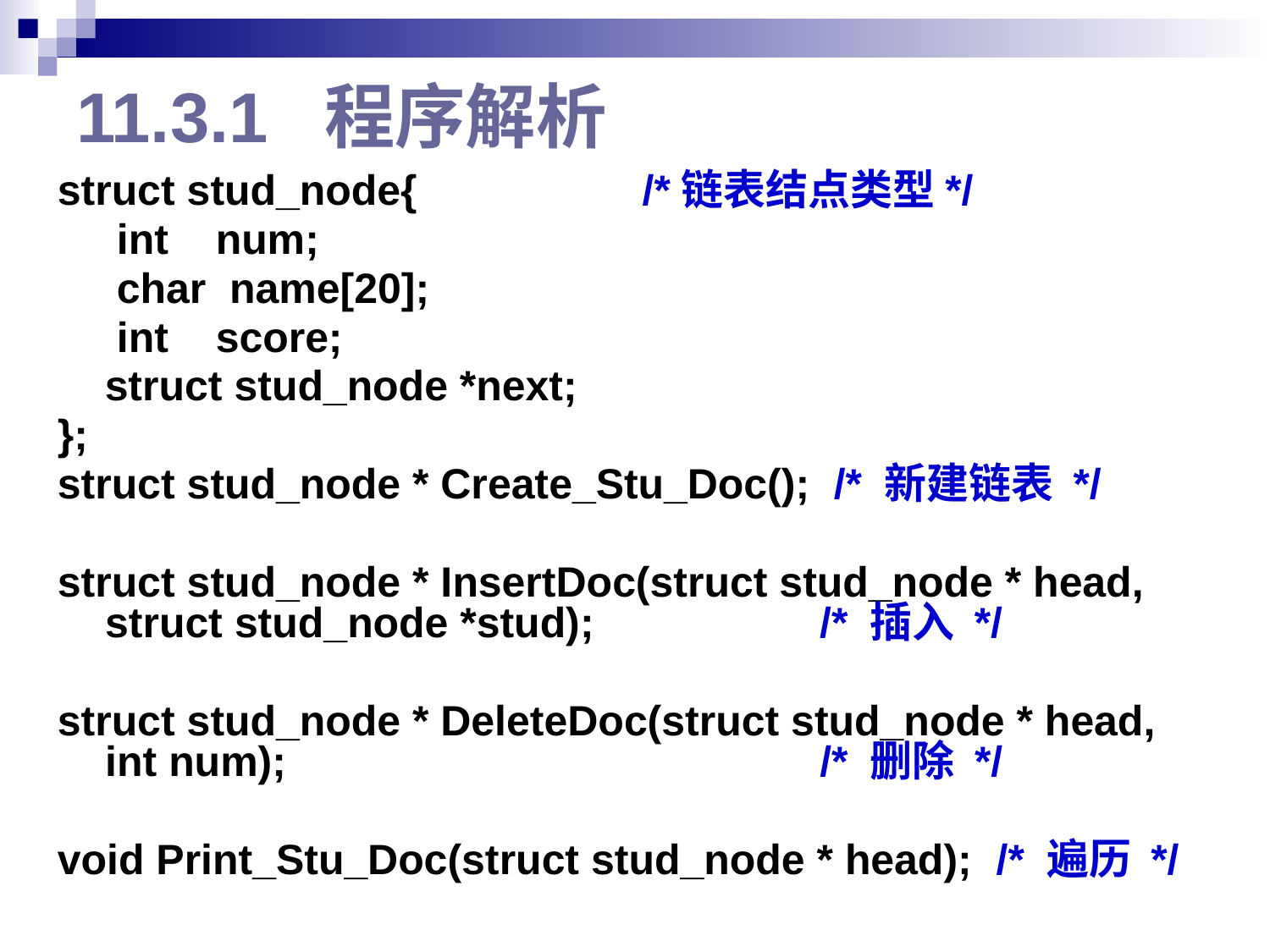

# 11.3.1  程序解析
struct stud_node{                   /*链表结点类型*/
     int    num;
     char  name[20];
     int    score;
    struct stud_node *next;
};
struct stud_node * Create_Stu_Doc();  /* 新建链表 */

struct stud_node * InsertDoc(struct stud_node * head, struct stud_node *stud);                   /* 插入 */

struct stud_node * DeleteDoc(struct stud_node * head, int num);                                             /* 删除 */

void Print_Stu_Doc(struct stud_node * head);  /* 遍历 */